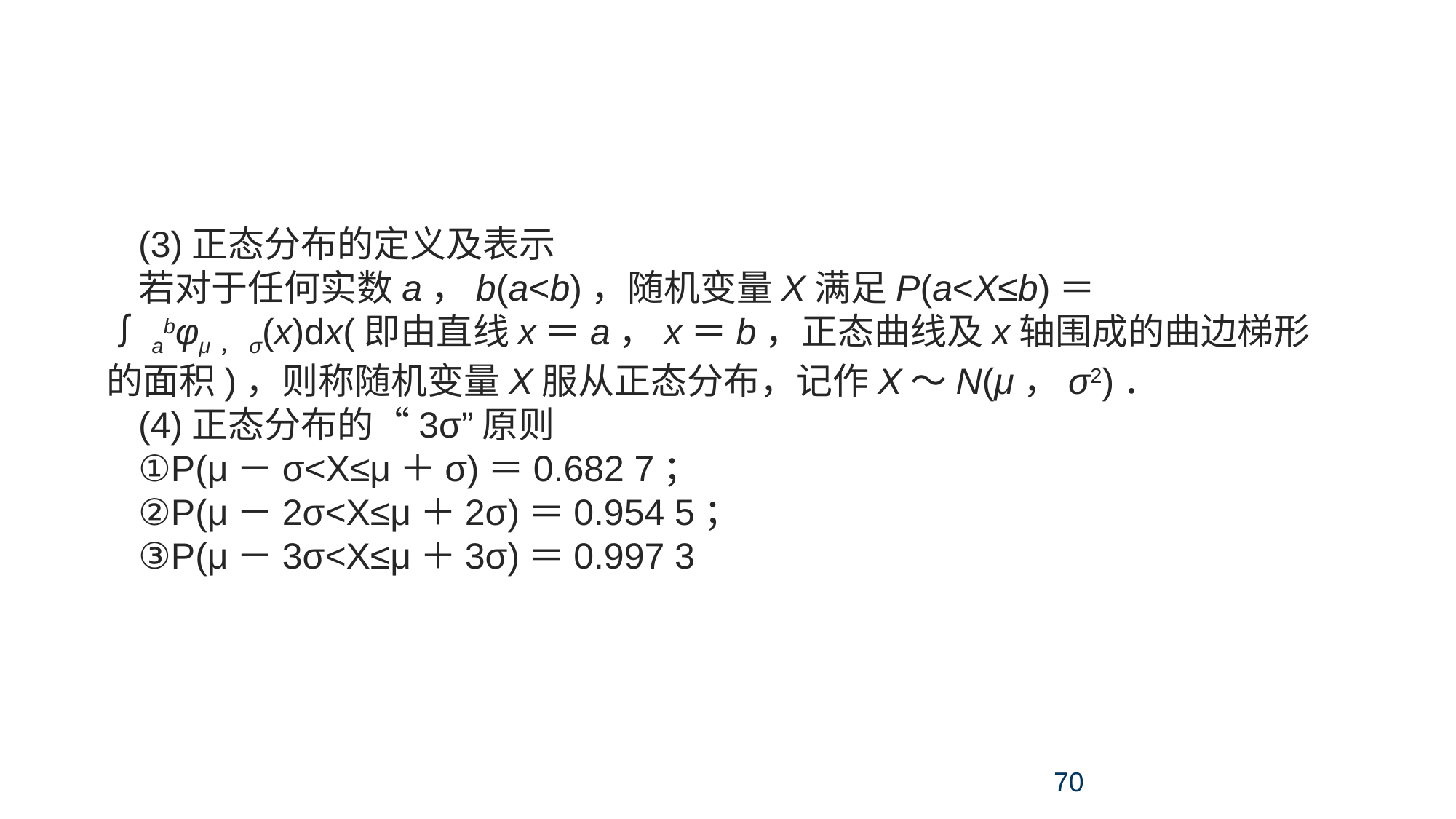

考点三  条件概率、独立性试验、二项分布和正态分布
(3)正态分布的定义及表示
若对于任何实数a，b(a<b)，随机变量X满足P(a<X≤b)＝∫abφμ，σ(x)dx(即由直线x＝a，x＝b，正态曲线及x轴围成的曲边梯形的面积)，则称随机变量X服从正态分布，记作X～N(μ，σ2)．
(4)正态分布的“3σ”原则
①P(μ－σ<X≤μ＋σ)＝0.682 7；
②P(μ－2σ<X≤μ＋2σ)＝0.954 5；
③P(μ－3σ<X≤μ＋3σ)＝0.997 3
70